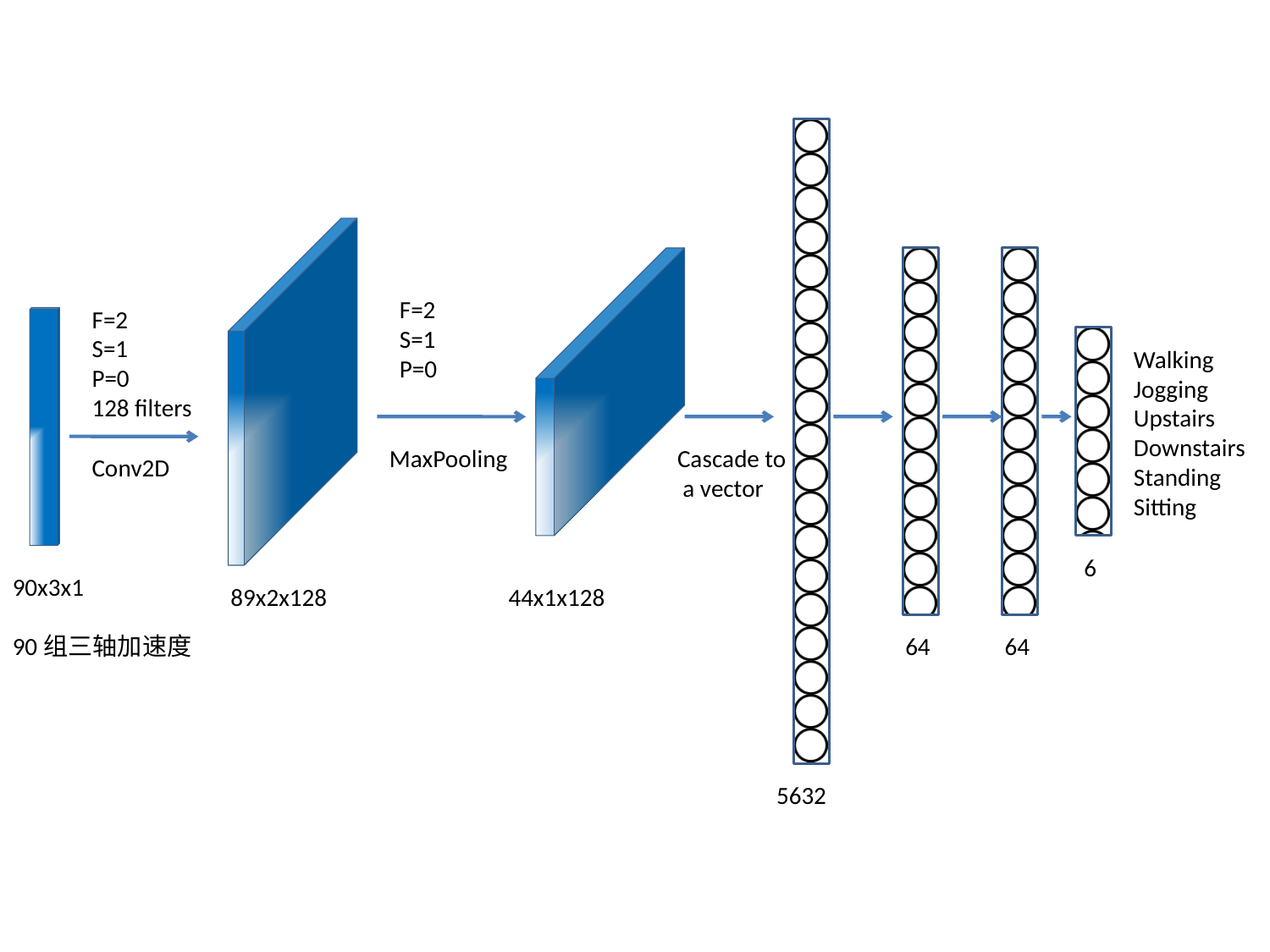

F=2
S=1
P=0

F=2
S=1
P=0
128 filters

Walking
Jogging
Upstairs
Downstairs
Standing
Sitting

MaxPooling

Cascade to
 a vector

Conv2D

6

90x3x1

90组三轴加速度

89x2x128

44x1x128

64

64

here

5632